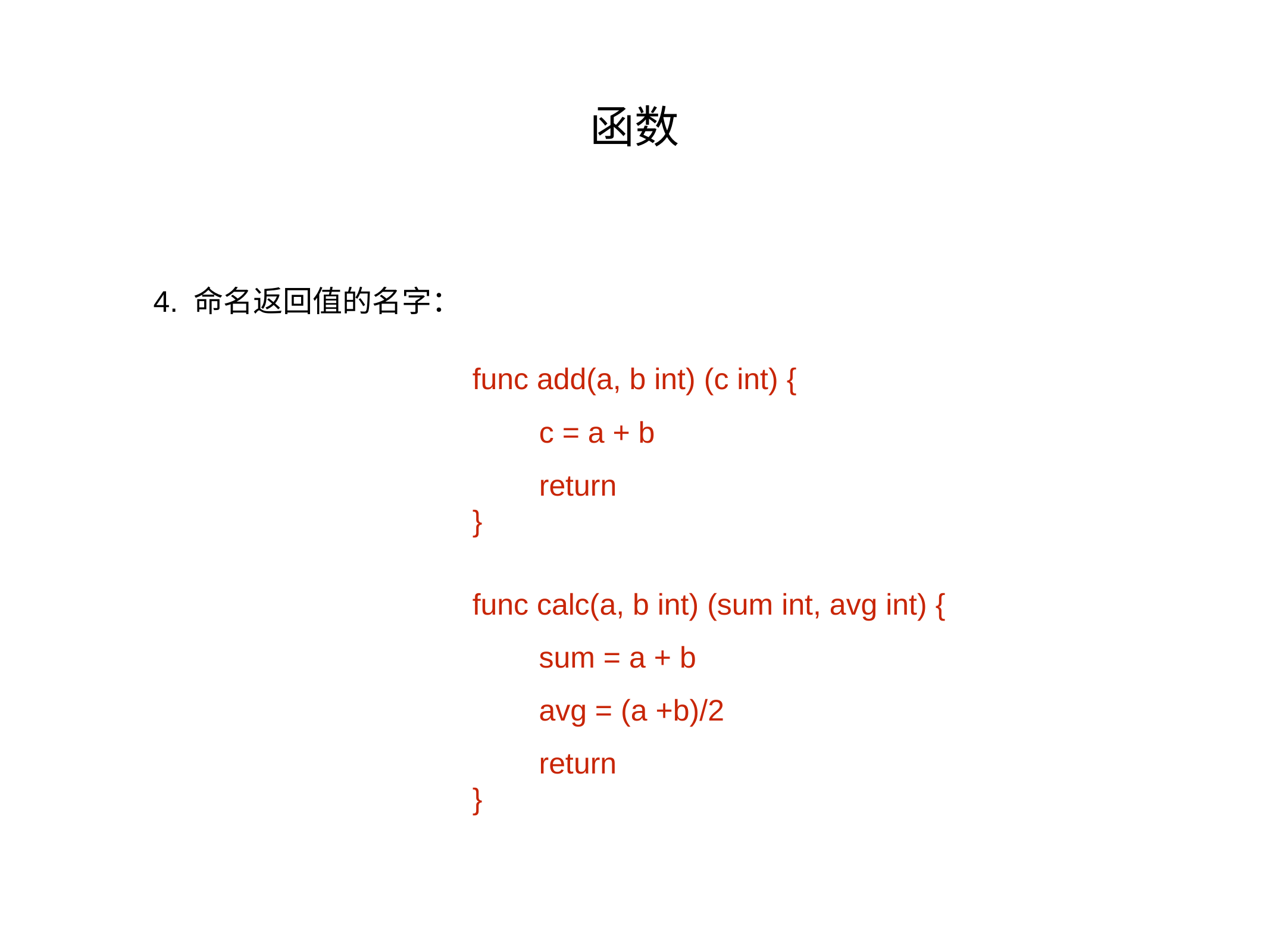

函数
4. 命名返回值的名字：
func add(a, b int) (c int) {
        c = a + b
        return
}
func calc(a, b int) (sum int, avg int) {
        sum = a + b
        avg = (a +b)/2
        return
}